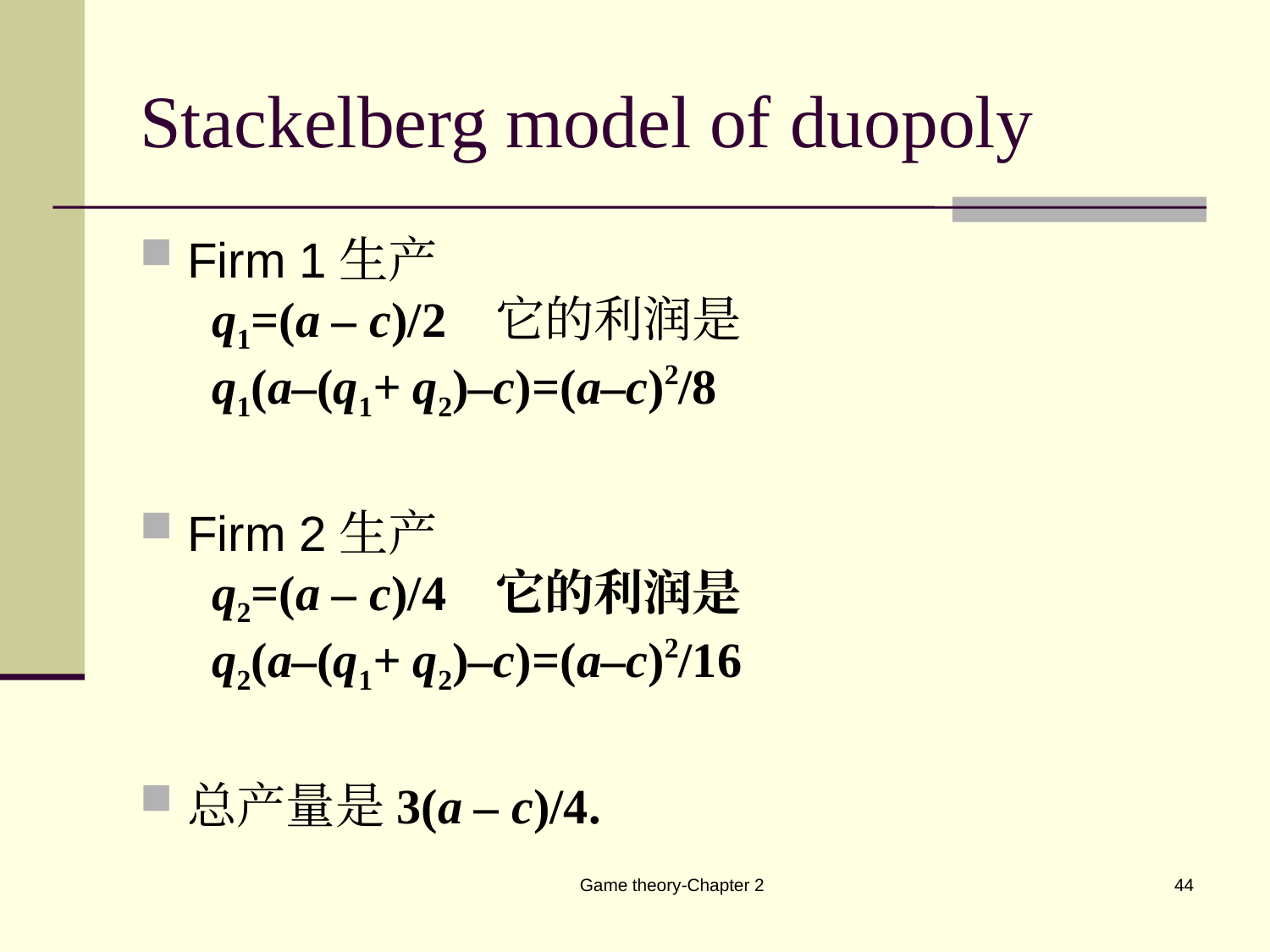

# Stackelberg model of duopoly
Firm 1生产
 q1=(a – c)/2   它的利润是
 q1(a–(q1+ q2)–c)=(a–c)2/8

Firm 2生产
 q2=(a – c)/4   它的利润是
 q2(a–(q1+ q2)–c)=(a–c)2/16

总产量是3(a – c)/4.
Game theory-Chapter 2
44